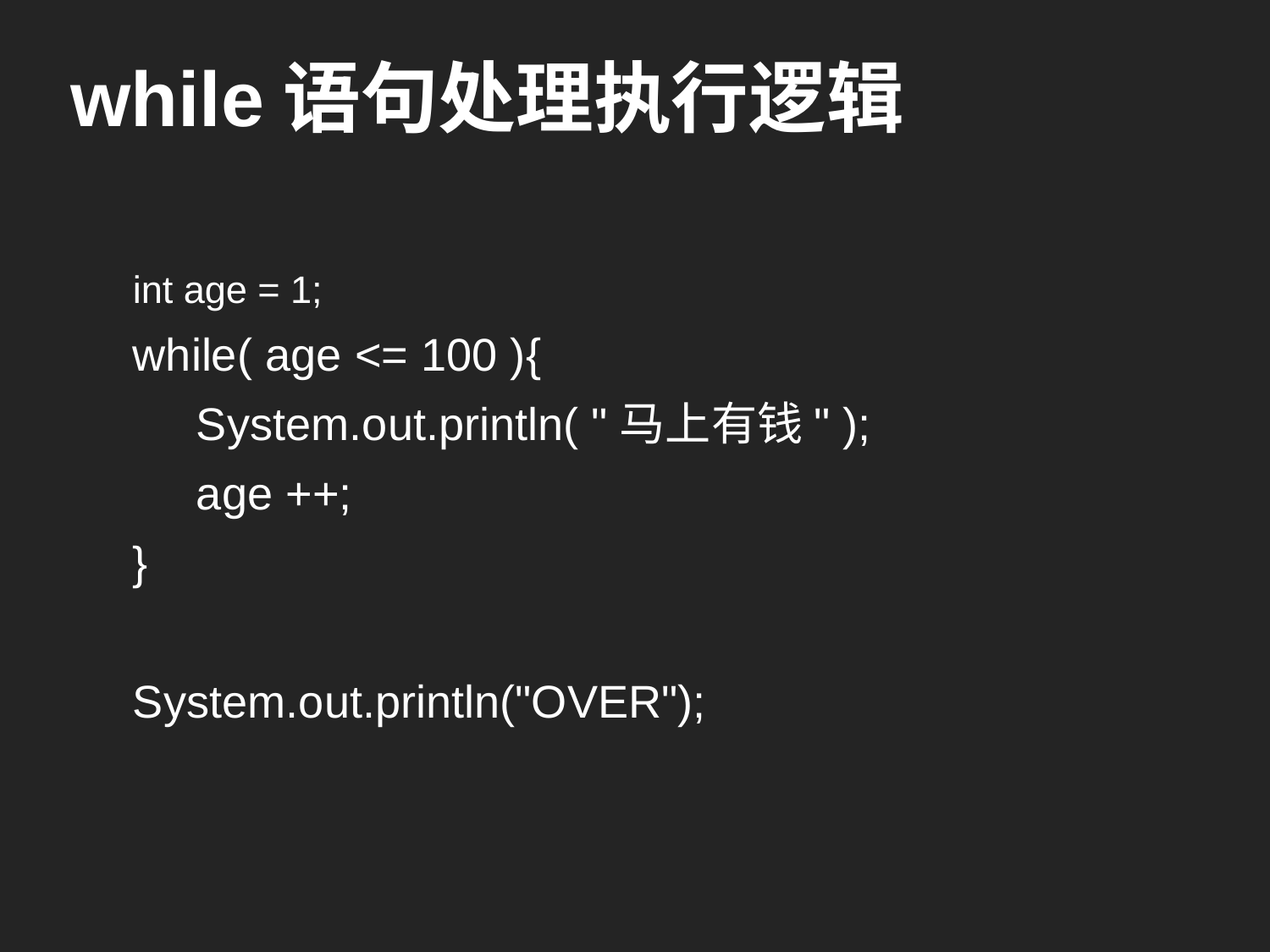

# while语句处理执行逻辑

int age = 1;
while( age <= 100 ){
	System.out.println( "马上有钱" );
	age ++;
}

System.out.println("OVER");